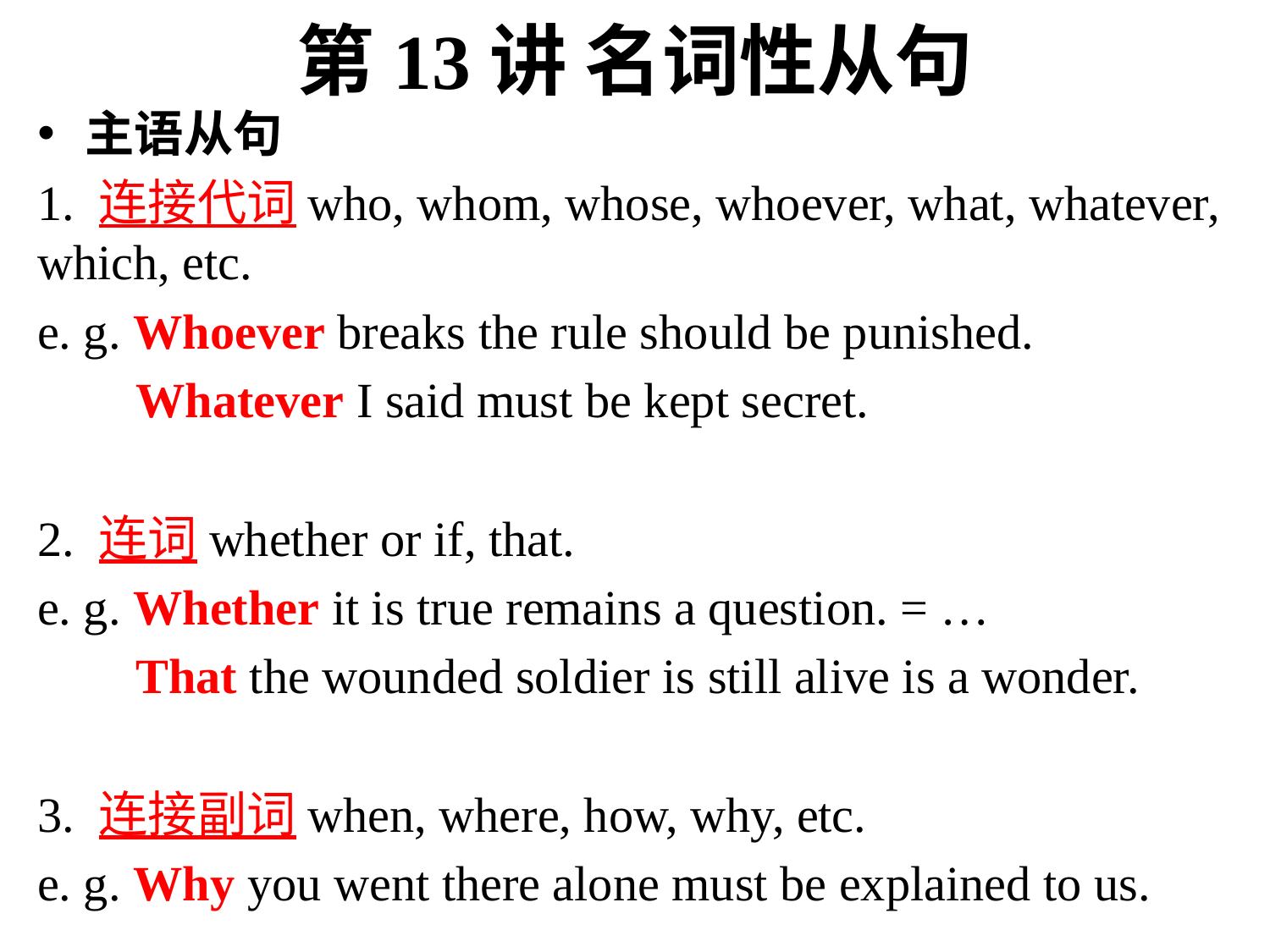

# 第13讲 名词性从句
主语从句
1. 连接代词who, whom, whose, whoever, what, whatever, which, etc.
e. g. Whoever breaks the rule should be punished.
        Whatever I said must be kept secret.

2. 连词whether or if, that.
e. g. Whether it is true remains a question. = …
        That the wounded soldier is still alive is a wonder.

3. 连接副词when, where, how, why, etc.
e. g. Why you went there alone must be explained to us.